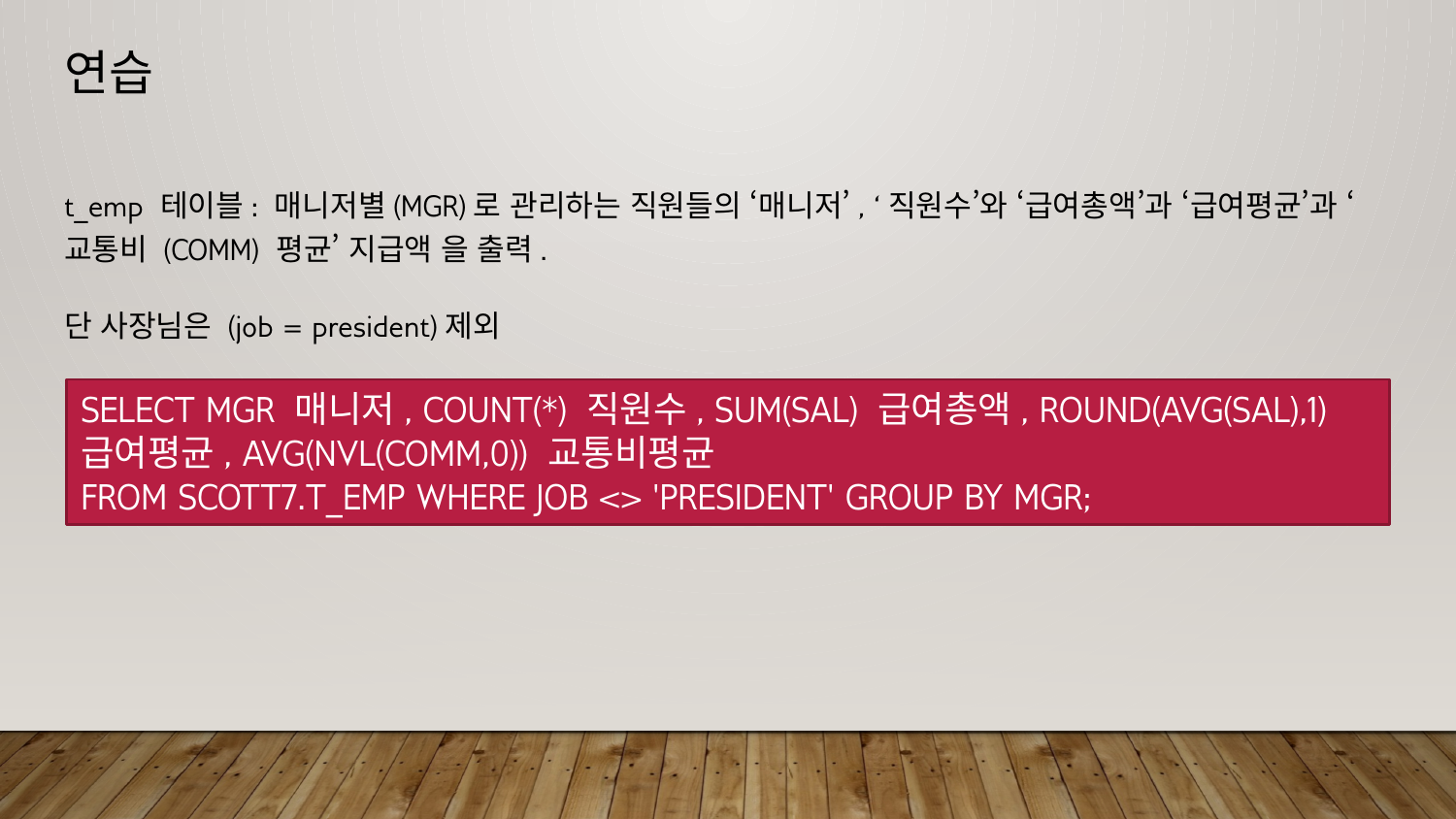

# 연습
t_emp 테이블: 매니저별(MGR)로 관리하는 직원들의 ‘매니저’, ‘직원수’와 ‘급여총액’과 ‘급여평균’과 ‘교통비 (COMM) 평균’ 지급액 을 출력.
단 사장님은 (job = president)제외
SELECT MGR 매니저, COUNT(*) 직원수, SUM(SAL) 급여총액, ROUND(AVG(SAL),1) 급여평균, AVG(NVL(COMM,0)) 교통비평균
FROM SCOTT7.T_EMP WHERE JOB <> 'PRESIDENT' GROUP BY MGR;